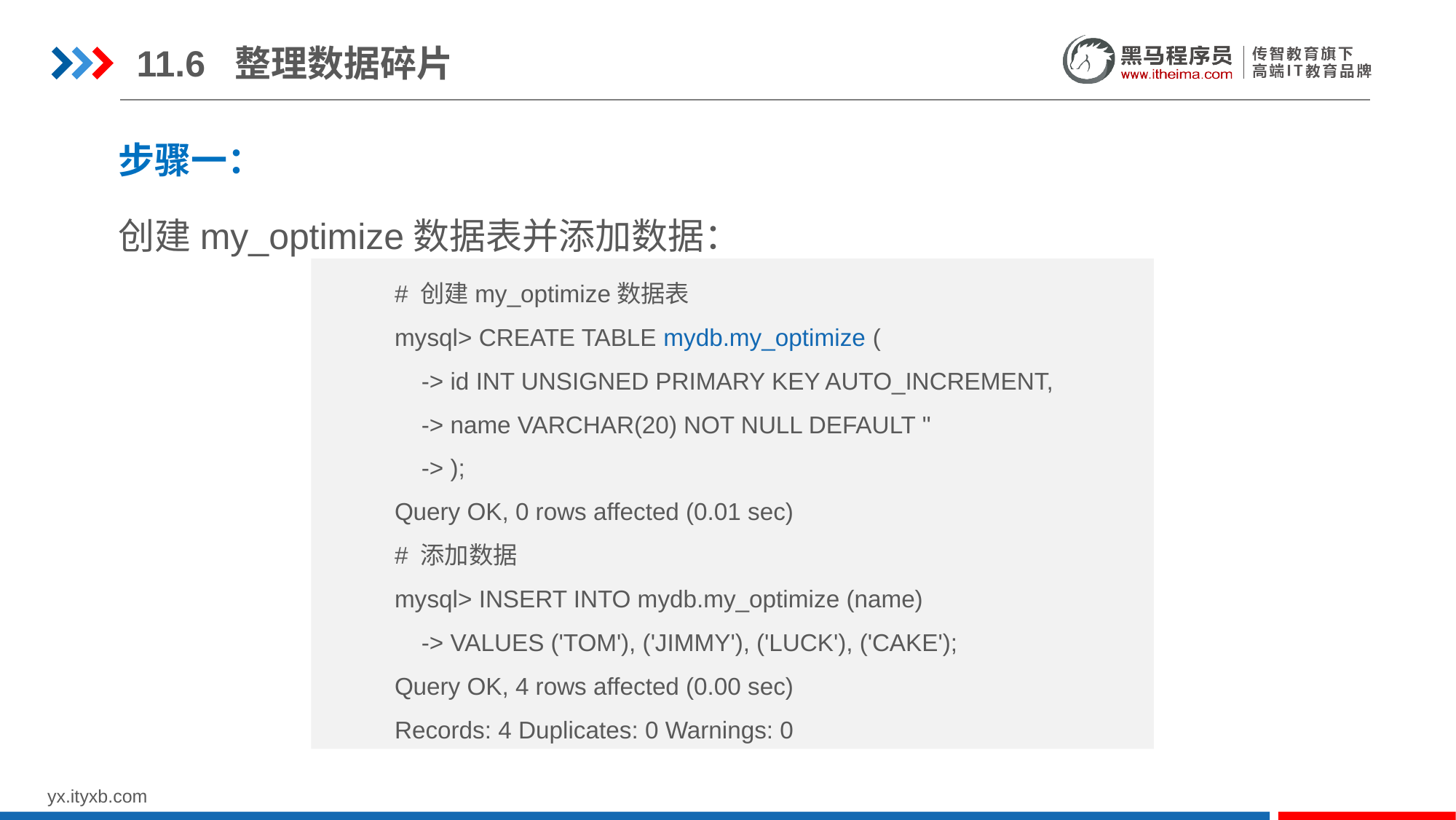

11.6  整理数据碎片
步骤一：
创建my_optimize数据表并添加数据：
# 创建my_optimize数据表
mysql> CREATE TABLE mydb.my_optimize (
    -> id INT UNSIGNED PRIMARY KEY AUTO_INCREMENT,
    -> name VARCHAR(20) NOT NULL DEFAULT ''
    -> );
Query OK, 0 rows affected (0.01 sec)
# 添加数据
mysql> INSERT INTO mydb.my_optimize (name)
    -> VALUES ('TOM'), ('JIMMY'), ('LUCK'), ('CAKE');
Query OK, 4 rows affected (0.00 sec)
Records: 4 Duplicates: 0 Warnings: 0